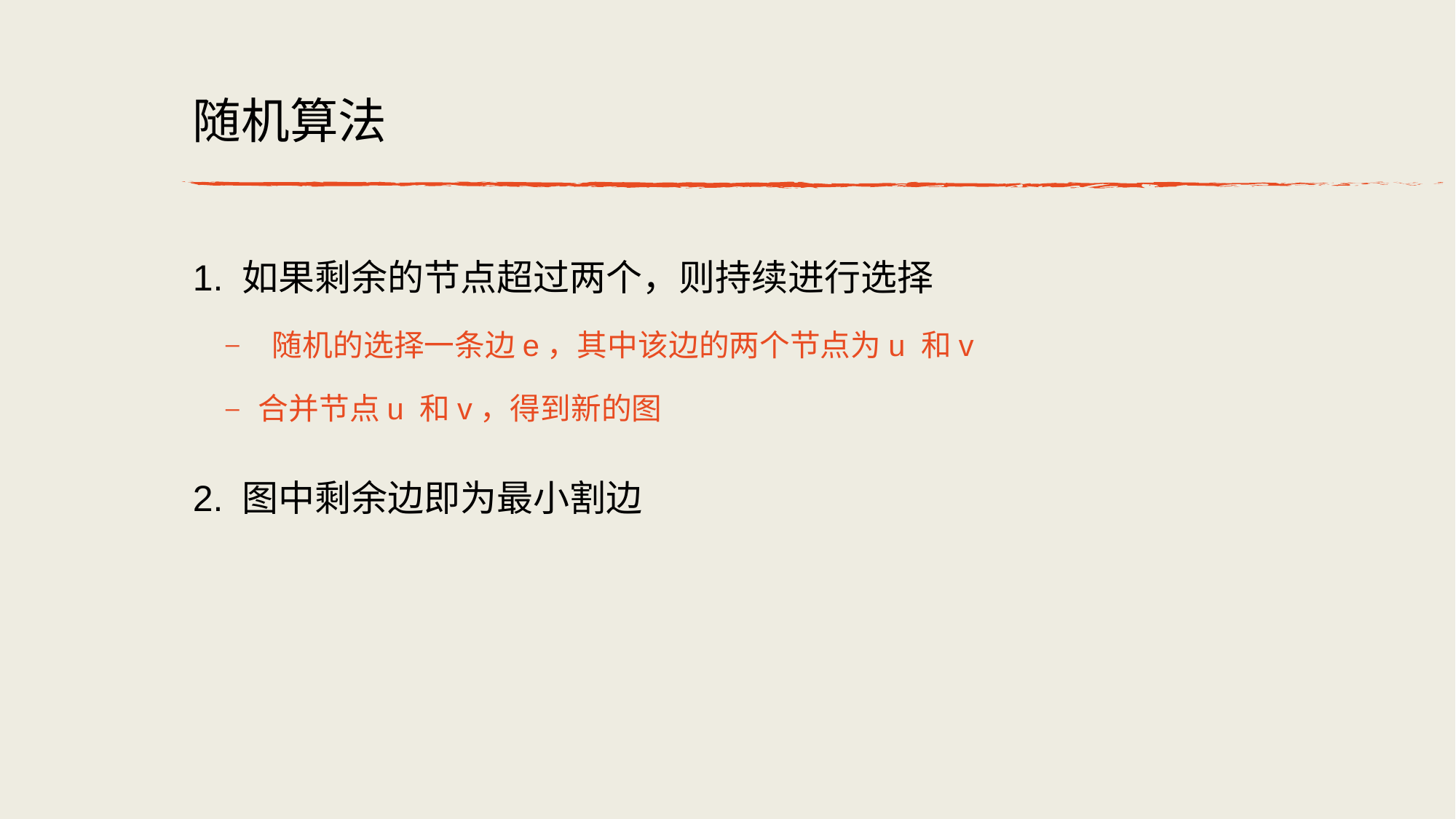

# 随机算法
1. 如果剩余的节点超过两个，则持续进⾏选择
 随机的选择⼀条边e，其中该边的两个节点为u 和v
合并节点u 和v，得到新的图
2. 图中剩余边即为最⼩割边